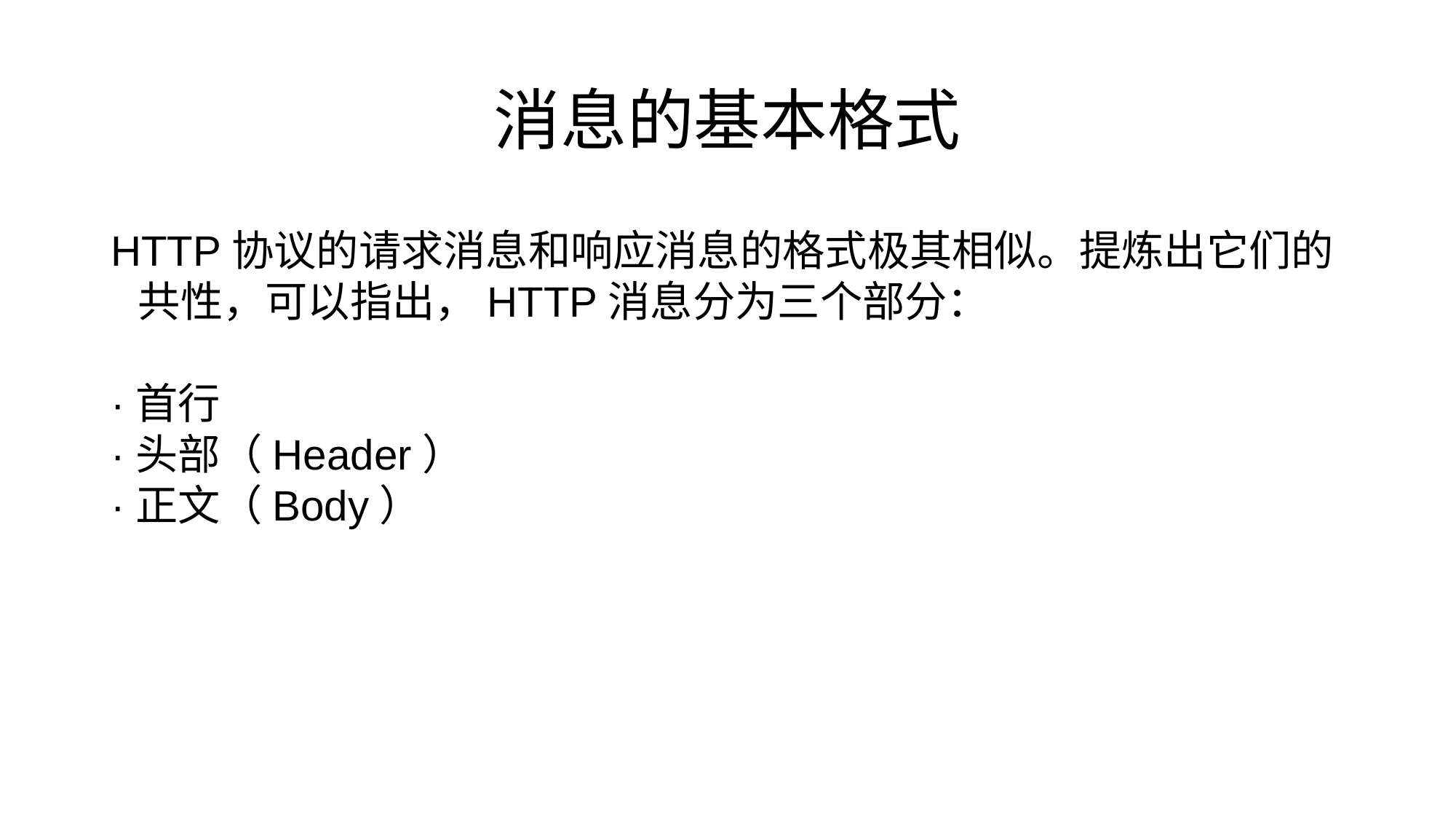

# 消息的基本格式
HTTP协议的请求消息和响应消息的格式极其相似。提炼出它们的共性，可以指出，HTTP消息分为三个部分：

·首行
·头部（Header）
·正文（Body）